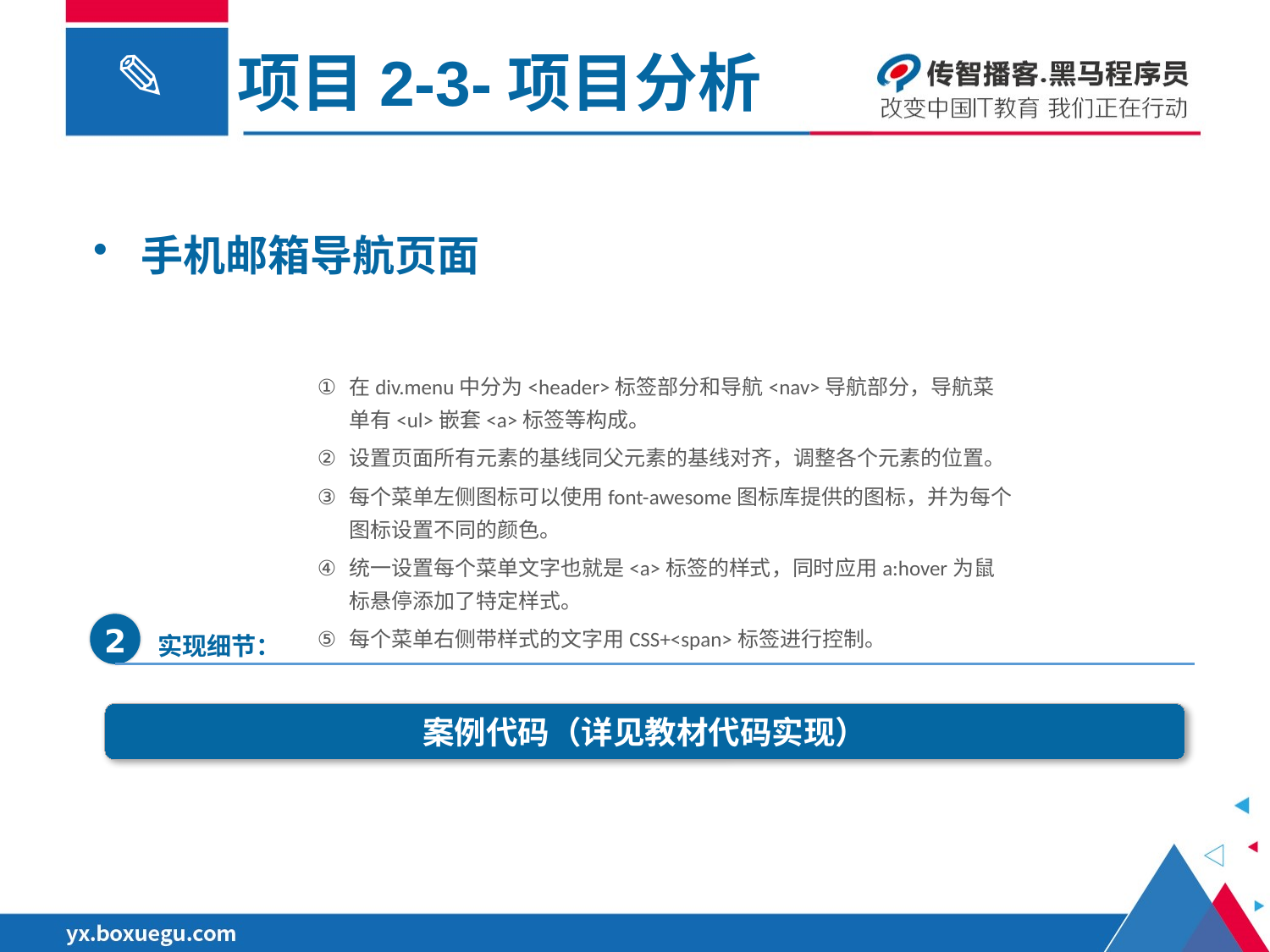

项目2-3-项目分析
手机邮箱导航页面
在div.menu中分为<header>标签部分和导航<nav>导航部分，导航菜单有<ul>嵌套<a>标签等构成。
设置页面所有元素的基线同父元素的基线对齐，调整各个元素的位置。
每个菜单左侧图标可以使用font-awesome图标库提供的图标，并为每个图标设置不同的颜色。
统一设置每个菜单文字也就是<a>标签的样式，同时应用a:hover为鼠标悬停添加了特定样式。
每个菜单右侧带样式的文字用CSS+<span>标签进行控制。

2
实现细节：
案例代码（详见教材代码实现）